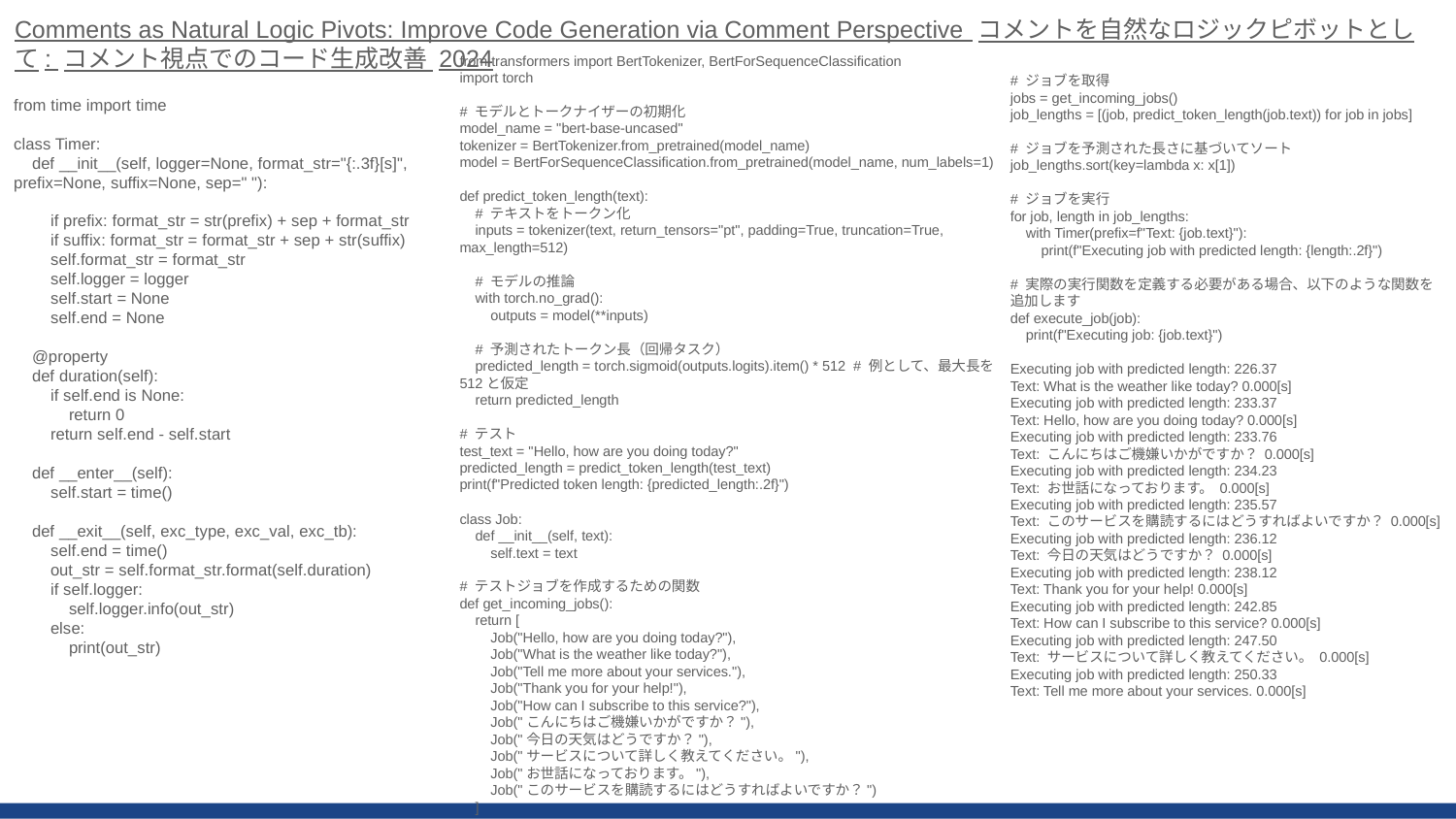

Comments as Natural Logic Pivots: Improve Code Generation via Comment Perspective コメントを自然なロジックピボットとして: コメント視点でのコード生成改善 2024
from transformers import BertTokenizer, BertForSequenceClassification
import torch

# モデルとトークナイザーの初期化
model_name = "bert-base-uncased"
tokenizer = BertTokenizer.from_pretrained(model_name)
model = BertForSequenceClassification.from_pretrained(model_name, num_labels=1)

def predict_token_length(text):
    # テキストをトークン化
    inputs = tokenizer(text, return_tensors="pt", padding=True, truncation=True, max_length=512)

    # モデルの推論
    with torch.no_grad():
        outputs = model(**inputs)

    # 予測されたトークン長（回帰タスク）
    predicted_length = torch.sigmoid(outputs.logits).item() * 512  # 例として、最大長を512と仮定
    return predicted_length

# テスト
test_text = "Hello, how are you doing today?"
predicted_length = predict_token_length(test_text)
print(f"Predicted token length: {predicted_length:.2f}")

class Job:
    def __init__(self, text):
        self.text = text

# テストジョブを作成するための関数
def get_incoming_jobs():
    return [
        Job("Hello, how are you doing today?"),
        Job("What is the weather like today?"),
        Job("Tell me more about your services."),
        Job("Thank you for your help!"),
        Job("How can I subscribe to this service?"),
        Job("こんにちはご機嫌いかがですか？"),
        Job("今日の天気はどうですか？"),
        Job("サービスについて詳しく教えてください。"),
        Job("お世話になっております。"),
        Job("このサービスを購読するにはどうすればよいですか？")
    ]
# ジョブを取得
jobs = get_incoming_jobs()
job_lengths = [(job, predict_token_length(job.text)) for job in jobs]

# ジョブを予測された長さに基づいてソート
job_lengths.sort(key=lambda x: x[1])

# ジョブを実行
for job, length in job_lengths:
    with Timer(prefix=f"Text: {job.text}"):
        print(f"Executing job with predicted length: {length:.2f}")

# 実際の実行関数を定義する必要がある場合、以下のような関数を追加します
def execute_job(job):
    print(f"Executing job: {job.text}")

Executing job with predicted length: 226.37
Text: What is the weather like today? 0.000[s]
Executing job with predicted length: 233.37
Text: Hello, how are you doing today? 0.000[s]
Executing job with predicted length: 233.76
Text: こんにちはご機嫌いかがですか？ 0.000[s]
Executing job with predicted length: 234.23
Text: お世話になっております。 0.000[s]
Executing job with predicted length: 235.57
Text: このサービスを購読するにはどうすればよいですか？ 0.000[s]
Executing job with predicted length: 236.12
Text: 今日の天気はどうですか？ 0.000[s]
Executing job with predicted length: 238.12
Text: Thank you for your help! 0.000[s]
Executing job with predicted length: 242.85
Text: How can I subscribe to this service? 0.000[s]
Executing job with predicted length: 247.50
Text: サービスについて詳しく教えてください。 0.000[s]
Executing job with predicted length: 250.33
Text: Tell me more about your services. 0.000[s]

from time import time

class Timer:
    def __init__(self, logger=None, format_str="{:.3f}[s]", prefix=None, suffix=None, sep=" "):

        if prefix: format_str = str(prefix) + sep + format_str
        if suffix: format_str = format_str + sep + str(suffix)
        self.format_str = format_str
        self.logger = logger
        self.start = None
        self.end = None

    @property
    def duration(self):
        if self.end is None:
            return 0
        return self.end - self.start

    def __enter__(self):
        self.start = time()

    def __exit__(self, exc_type, exc_val, exc_tb):
        self.end = time()
        out_str = self.format_str.format(self.duration)
        if self.logger:
            self.logger.info(out_str)
        else:
            print(out_str)